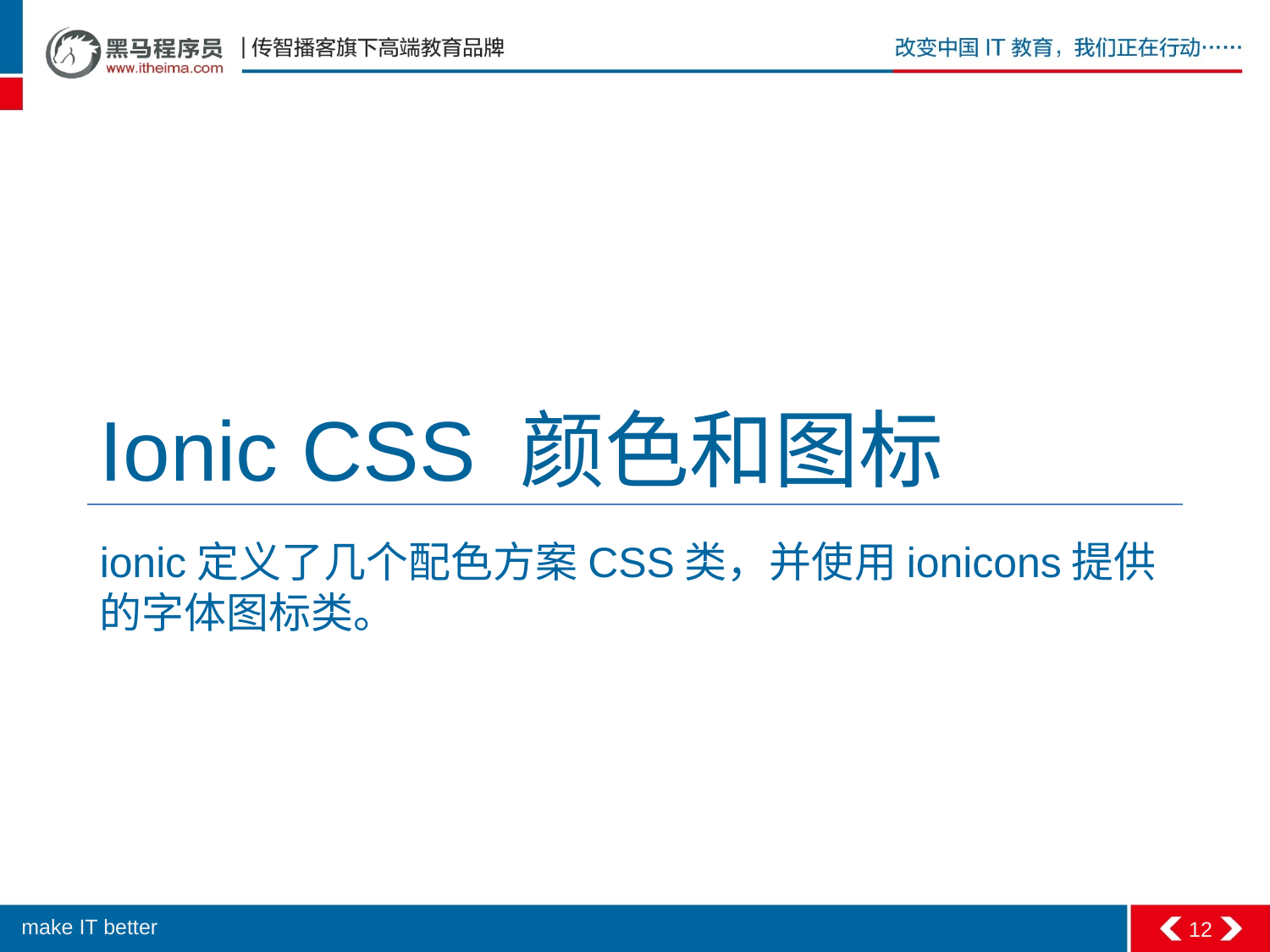

# Ionic CSS 颜色和图标
ionic定义了几个配色方案CSS类，并使用ionicons提供的字体图标类。

12

make IT better